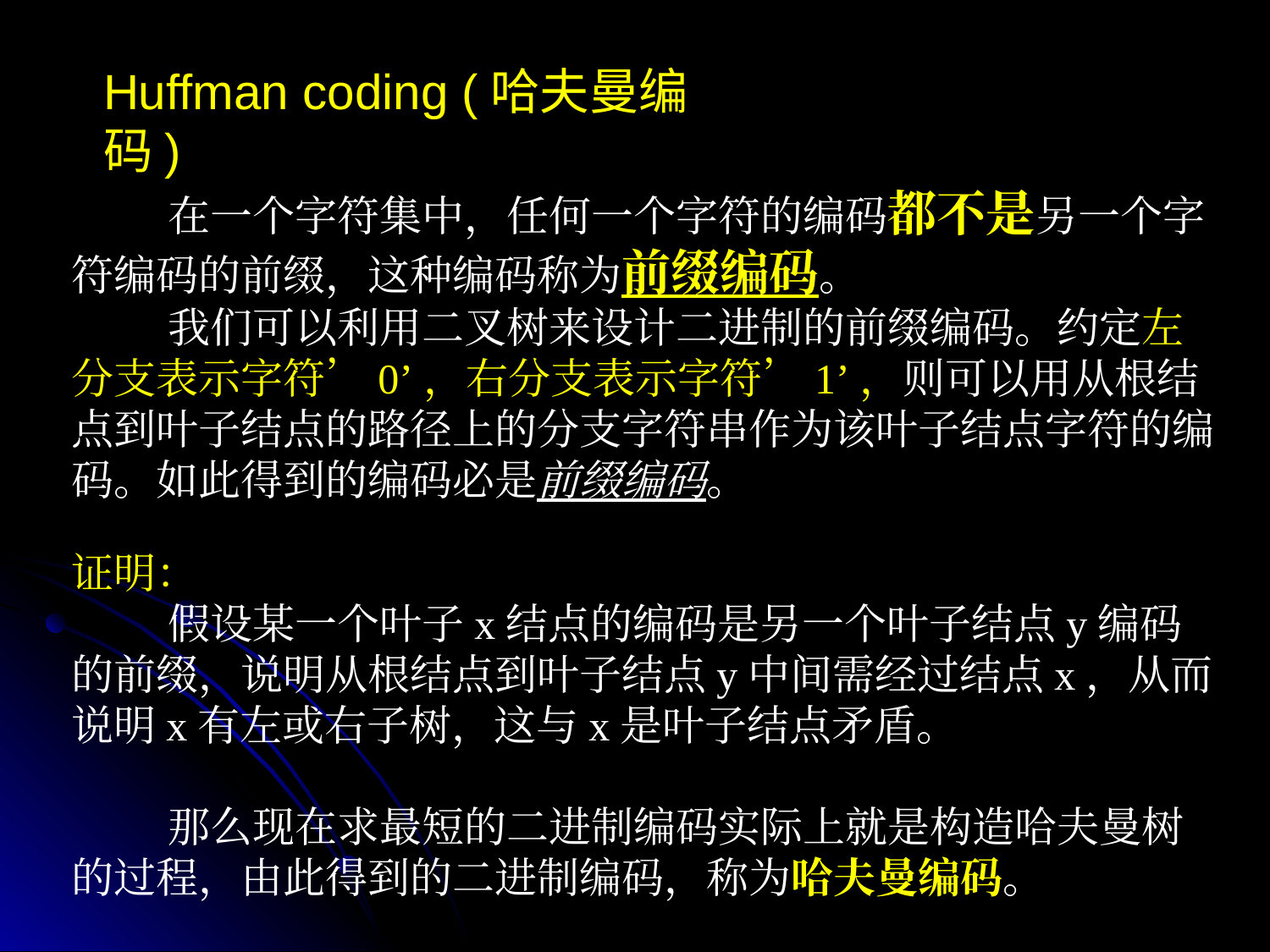

Huffman coding (哈夫曼编码)
        在一个字符集中，任何一个字符的编码都不是另一个字符编码的前缀，这种编码称为前缀编码。
        我们可以利用二叉树来设计二进制的前缀编码。约定左分支表示字符’0’，右分支表示字符’1’，则可以用从根结点到叶子结点的路径上的分支字符串作为该叶子结点字符的编码。如此得到的编码必是前缀编码。
证明：
        假设某一个叶子x结点的编码是另一个叶子结点y编码的前缀，说明从根结点到叶子结点y中间需经过结点x，从而说明x有左或右子树，这与x是叶子结点矛盾。

        那么现在求最短的二进制编码实际上就是构造哈夫曼树的过程，由此得到的二进制编码，称为哈夫曼编码。